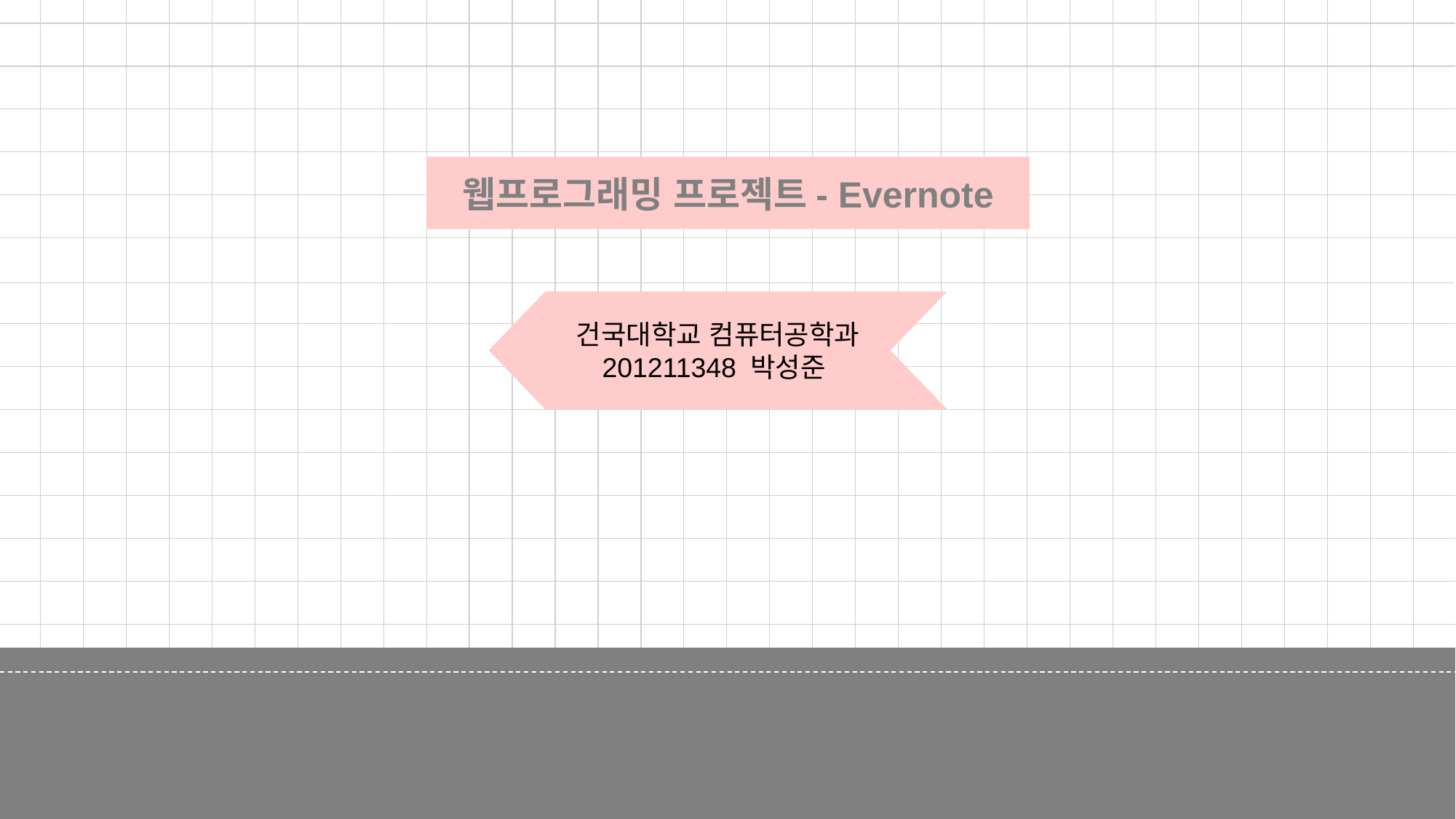

웹프로그래밍 프로젝트- Evernote
건국대학교 컴퓨터공학과
201211348 박성준